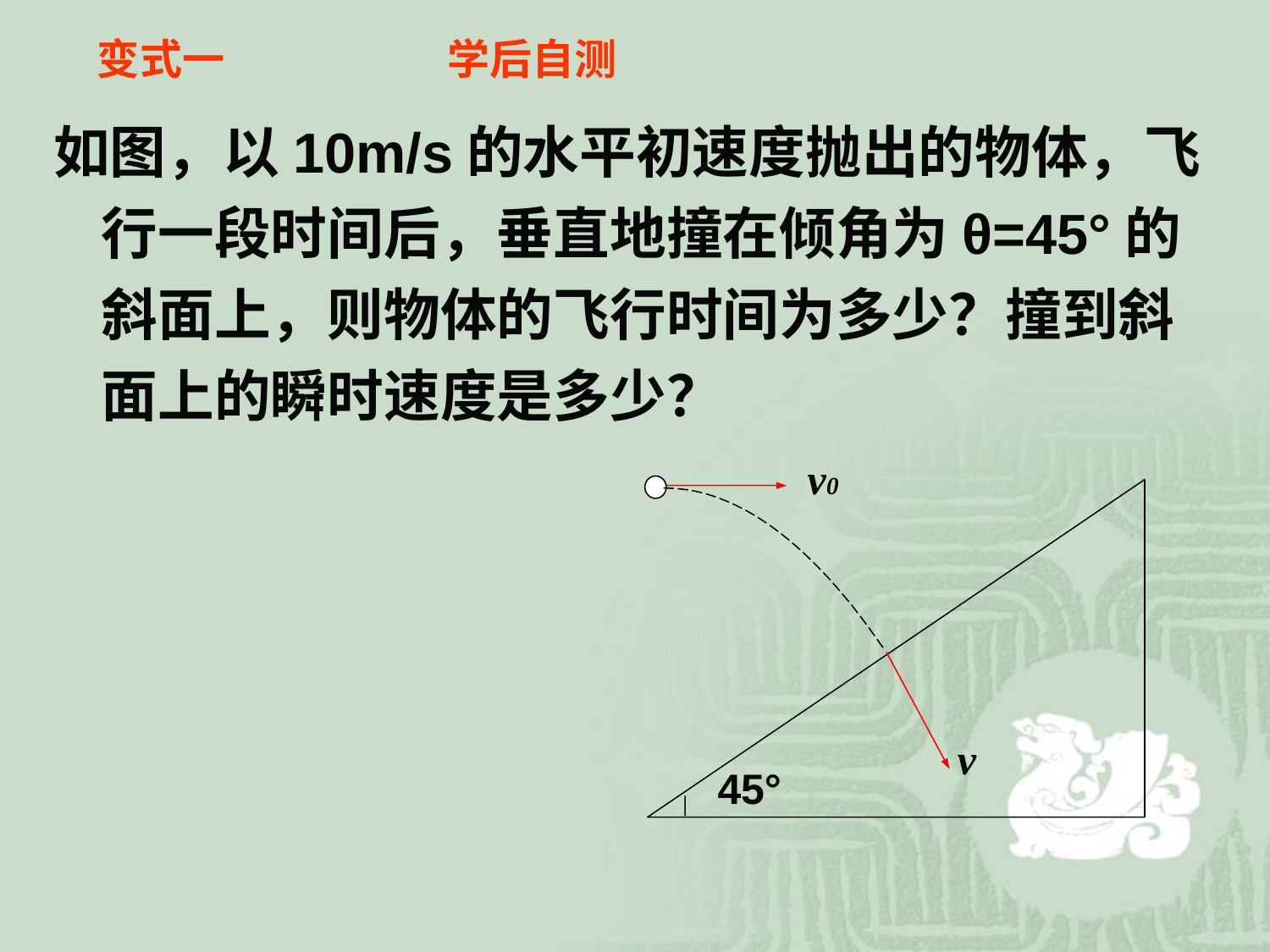

变式一
学后自测
如图，以10m/s的水平初速度抛出的物体，飞行一段时间后，垂直地撞在倾角为θ=45°的斜面上，则物体的飞行时间为多少？撞到斜面上的瞬时速度是多少？
v0

v
45°